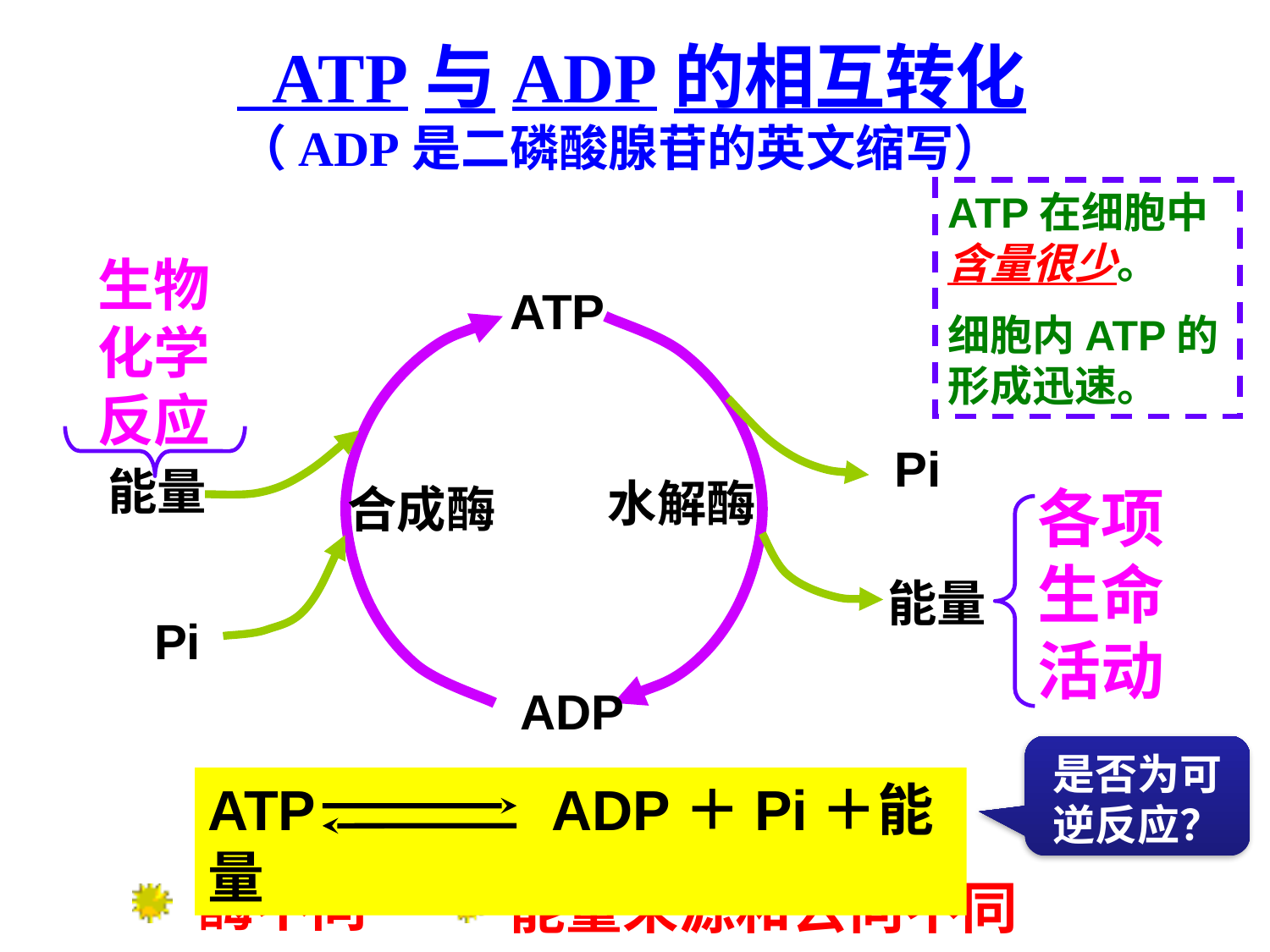

ATP与ADP的相互转化
（ADP是二磷酸腺苷的英文缩写）
ATP在细胞中含量很少。
细胞内ATP的形成迅速。
生物
化学
反应

ATP

Pi
能量
水解酶
合成酶
各项
生命
活动

能量
Pi
ADP
是否为可逆反应？
ATP　　　   ADP＋Pi＋能量

 酶不同
 能量来源和去向不同